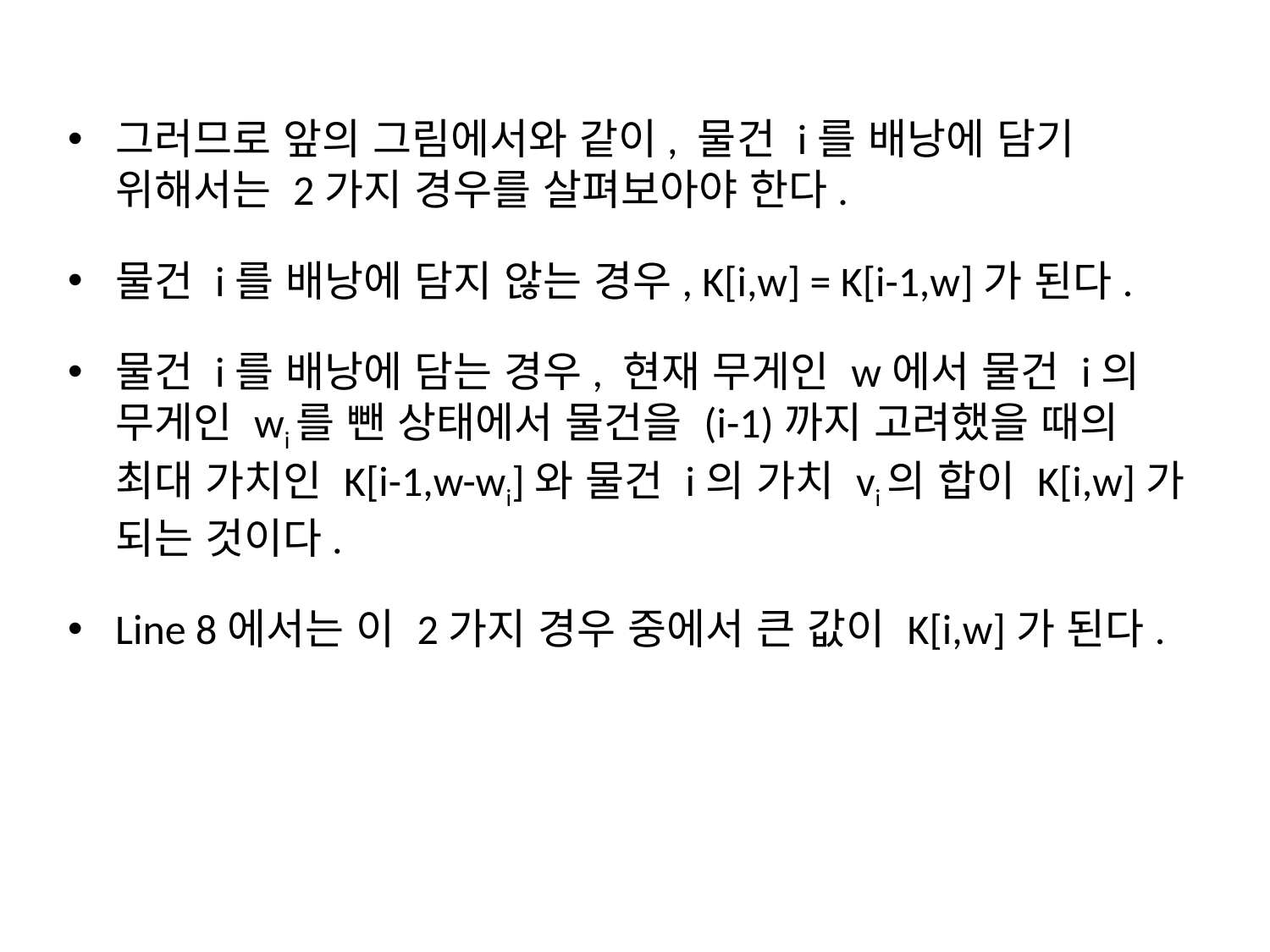

그러므로 앞의 그림에서와 같이, 물건 i를 배낭에 담기 위해서는 2가지 경우를 살펴보아야 한다.
물건 i를 배낭에 담지 않는 경우, K[i,w] = K[i-1,w]가 된다.
물건 i를 배낭에 담는 경우, 현재 무게인 w에서 물건 i의 무게인 wi를 뺀 상태에서 물건을 (i-1)까지 고려했을 때의 최대 가치인 K[i-1,w-wi]와 물건 i의 가치 vi의 합이 K[i,w]가 되는 것이다.
Line 8에서는 이 2가지 경우 중에서 큰 값이 K[i,w]가 된다.